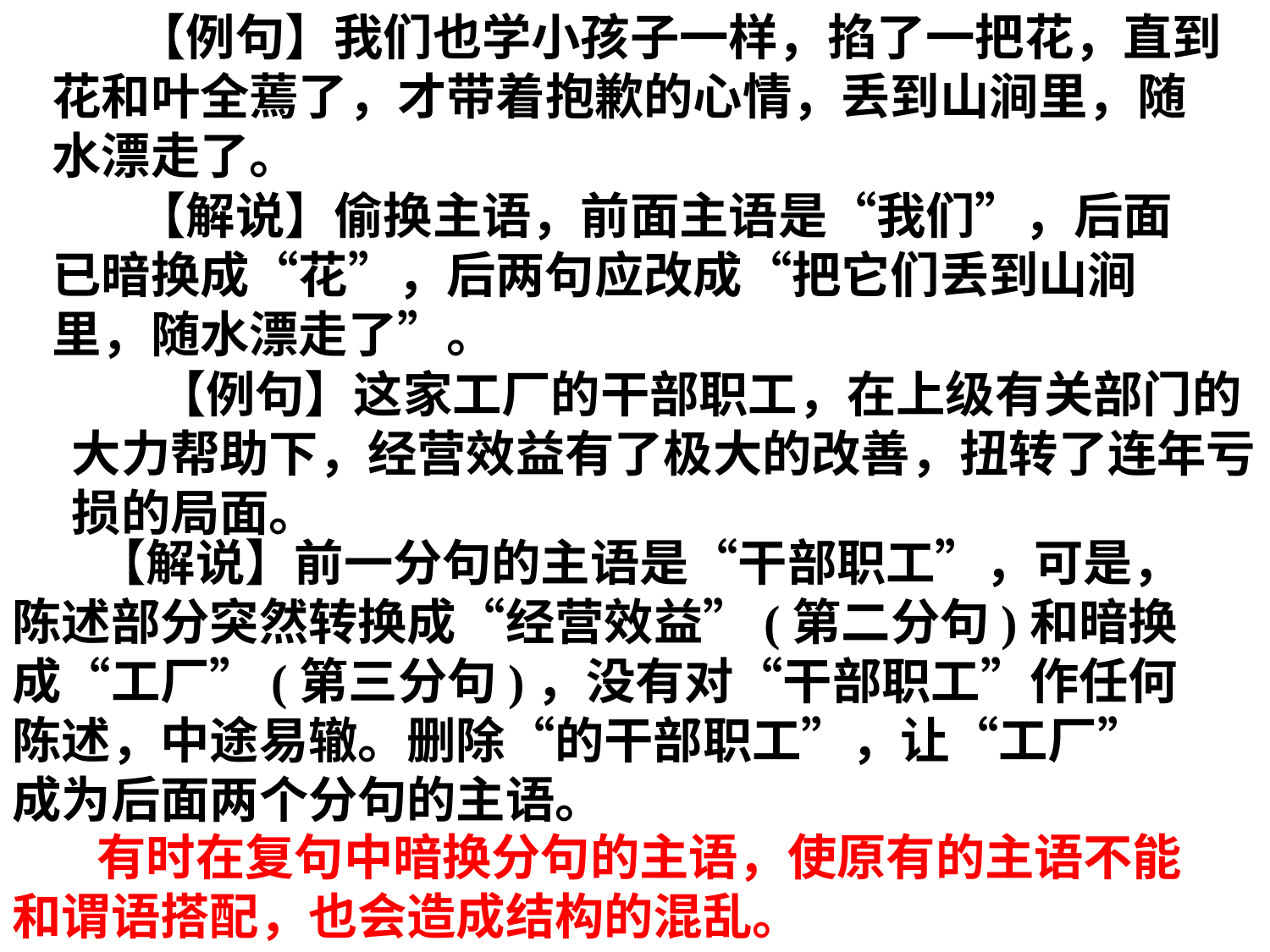

【例句】我们也学小孩子一样，掐了一把花，直到花和叶全蔫了，才带着抱歉的心情，丢到山涧里，随水漂走了。
【解说】偷换主语，前面主语是“我们”，后面已暗换成“花”，后两句应改成“把它们丢到山涧里，随水漂走了”。
【例句】这家工厂的干部职工，在上级有关部门的大力帮助下，经营效益有了极大的改善，扭转了连年亏损的局面。
【解说】前一分句的主语是“干部职工”，可是，陈述部分突然转换成“经营效益”(第二分句)和暗换成“工厂”(第三分句)，没有对“干部职工”作任何陈述，中途易辙。删除“的干部职工”，让“工厂”成为后面两个分句的主语。
有时在复句中暗换分句的主语，使原有的主语不能和谓语搭配，也会造成结构的混乱。